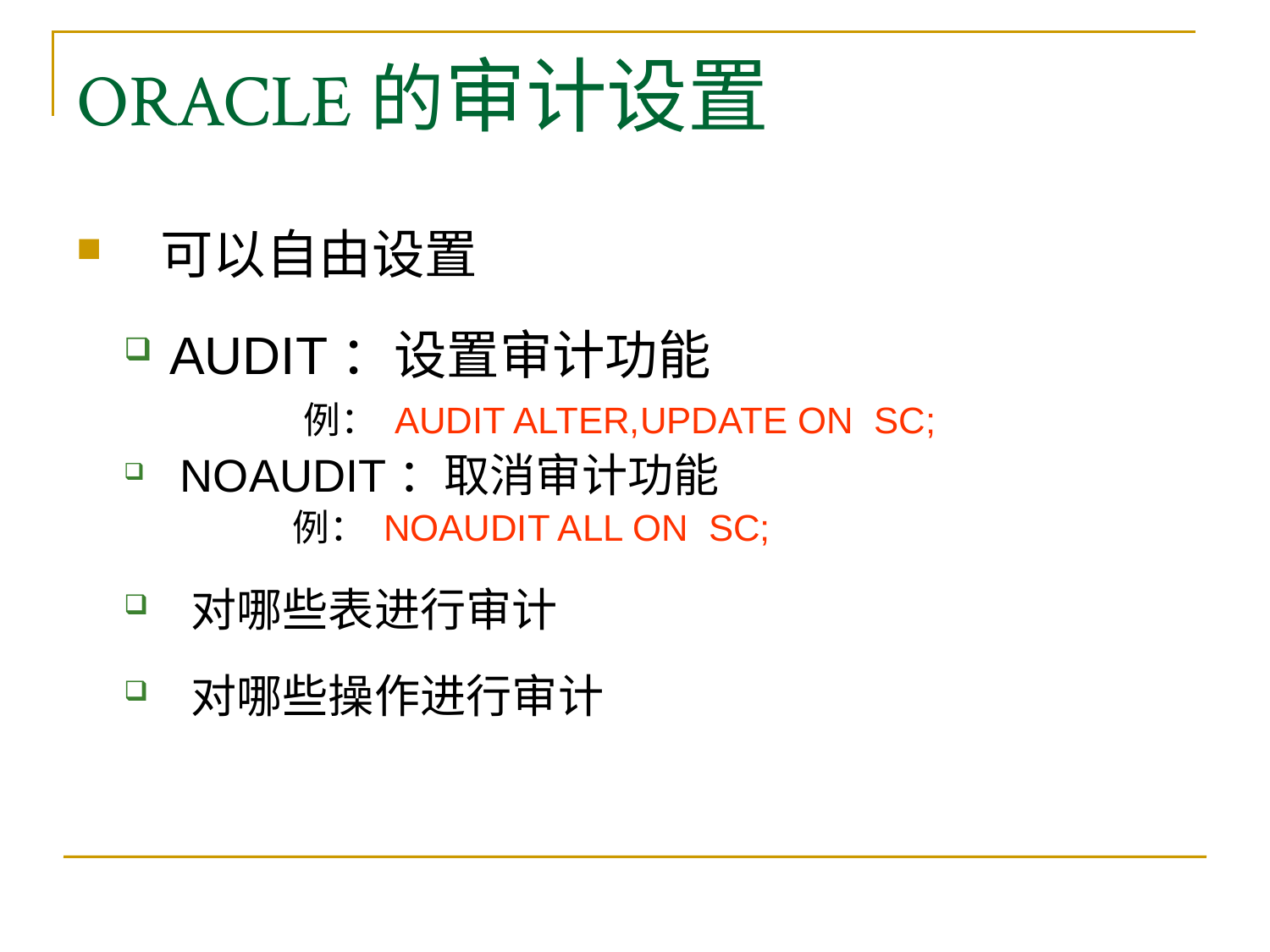

# ORACLE的审计设置
  可以自由设置
AUDIT：设置审计功能
		    例： AUDIT ALTER,UPDATE ON  SC;
 NOAUDIT：取消审计功能
		    例： NOAUDIT ALL ON  SC;
 对哪些表进行审计
 对哪些操作进行审计